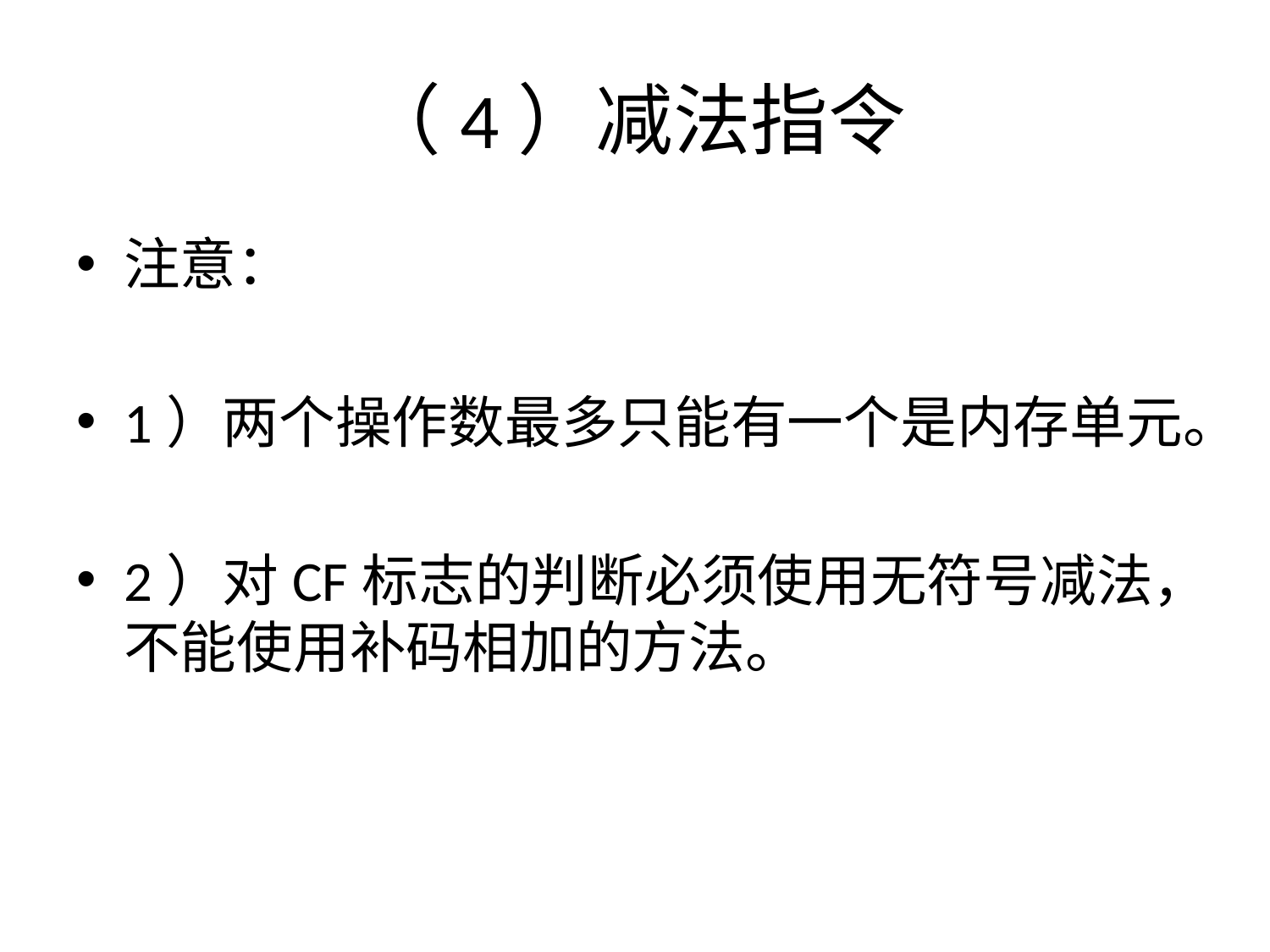

# （4）减法指令
注意：

1）两个操作数最多只能有一个是内存单元。

2）对CF标志的判断必须使用无符号减法，不能使用补码相加的方法。